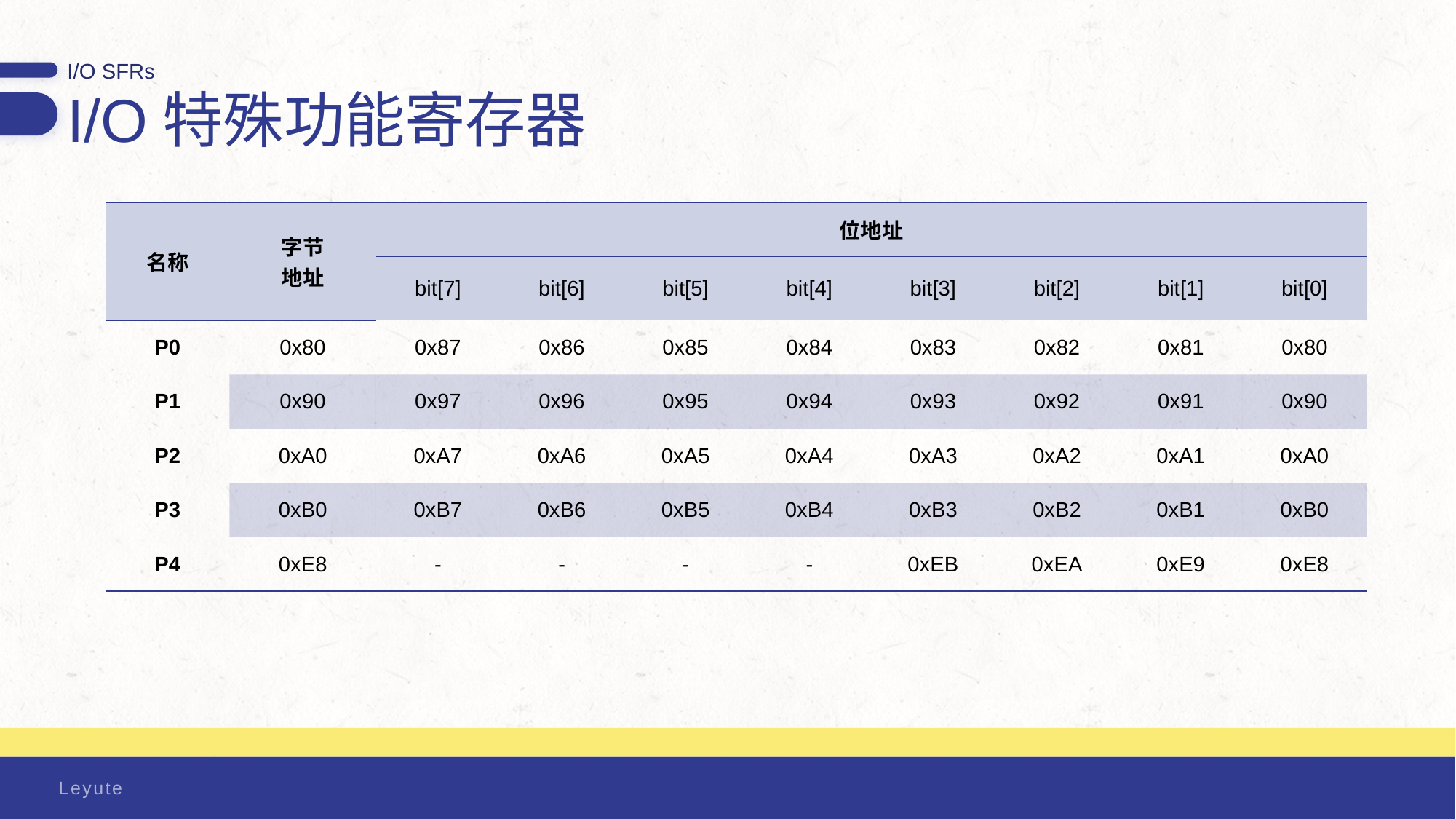

I/O SFRs
I/O特殊功能寄存器
| 名称 | 字节 地址 | 位地址 |  |  |  |  |  |  |  |
| --- | --- | --- | --- | --- | --- | --- | --- | --- | --- |
|  |  | bit[7] | bit[6] | bit[5] | bit[4] | bit[3] | bit[2] | bit[1] | bit[0] |
| P0 | 0x80 | 0x87 | 0x86 | 0x85 | 0x84 | 0x83 | 0x82 | 0x81 | 0x80 |
| P1 | 0x90 | 0x97 | 0x96 | 0x95 | 0x94 | 0x93 | 0x92 | 0x91 | 0x90 |
| P2 | 0xA0 | 0xA7 | 0xA6 | 0xA5 | 0xA4 | 0xA3 | 0xA2 | 0xA1 | 0xA0 |
| P3 | 0xB0 | 0xB7 | 0xB6 | 0xB5 | 0xB4 | 0xB3 | 0xB2 | 0xB1 | 0xB0 |
| P4 | 0xE8 | - | - | - | - | 0xEB | 0xEA | 0xE9 | 0xE8 |